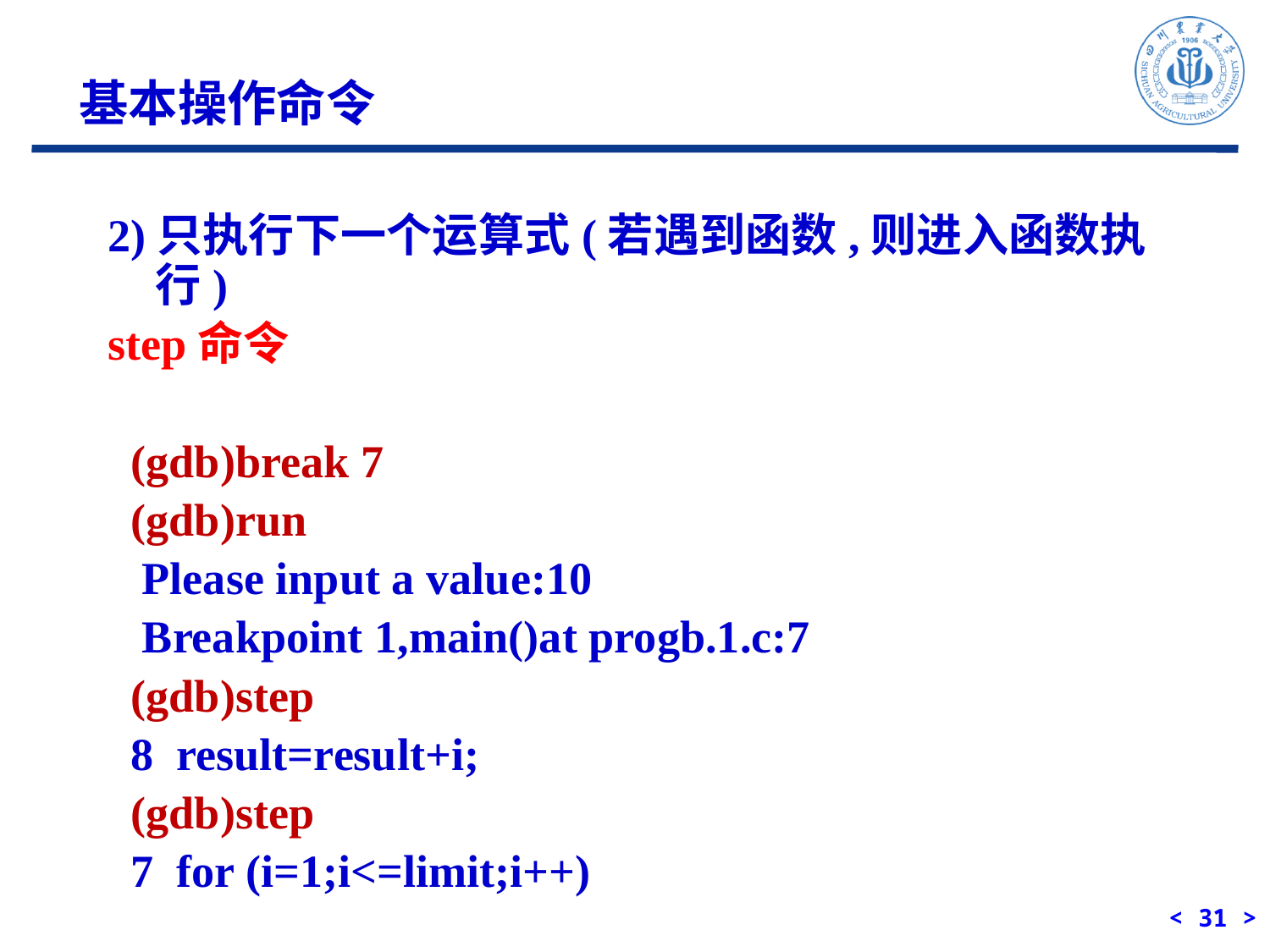

基本操作命令
2)只执行下一个运算式(若遇到函数,则进入函数执行)
step命令

  (gdb)break 7
  (gdb)run
   Please input a value:10
   Breakpoint 1,main()at progb.1.c:7
  (gdb)step
  8  result=result+i;
  (gdb)step
  7  for (i=1;i<=limit;i++)